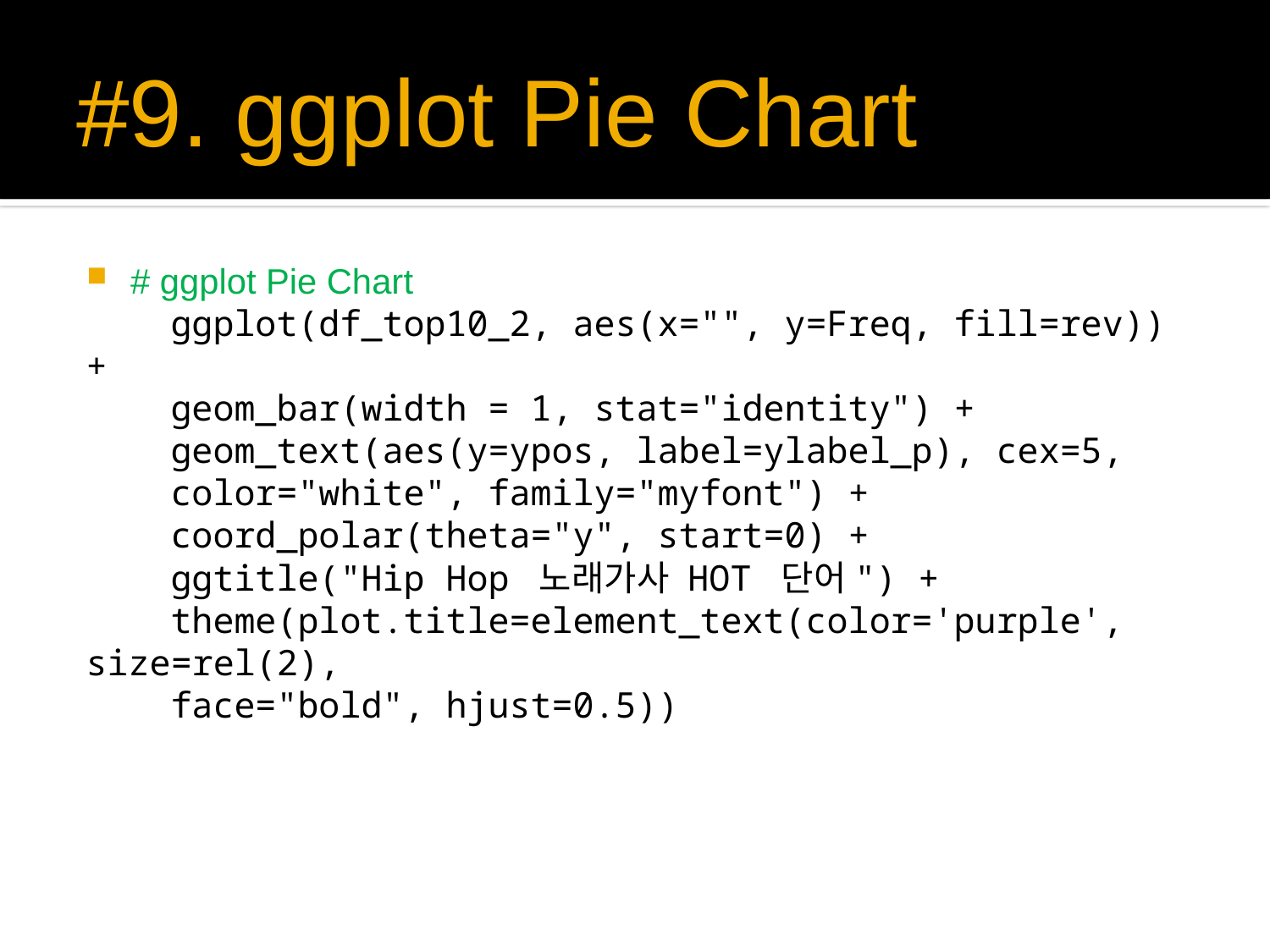

# #9. ggplot Pie Chart
# ggplot Pie Chart
    ggplot(df_top10_2, aes(x="", y=Freq, fill=rev)) +
    geom_bar(width = 1, stat="identity") +
    geom_text(aes(y=ypos, label=ylabel_p), cex=5,
    color="white", family="myfont") +
    coord_polar(theta="y", start=0) +
    ggtitle("Hip Hop 노래가사 HOT 단어") +
    theme(plot.title=element_text(color='purple', size=rel(2),
    face="bold", hjust=0.5))